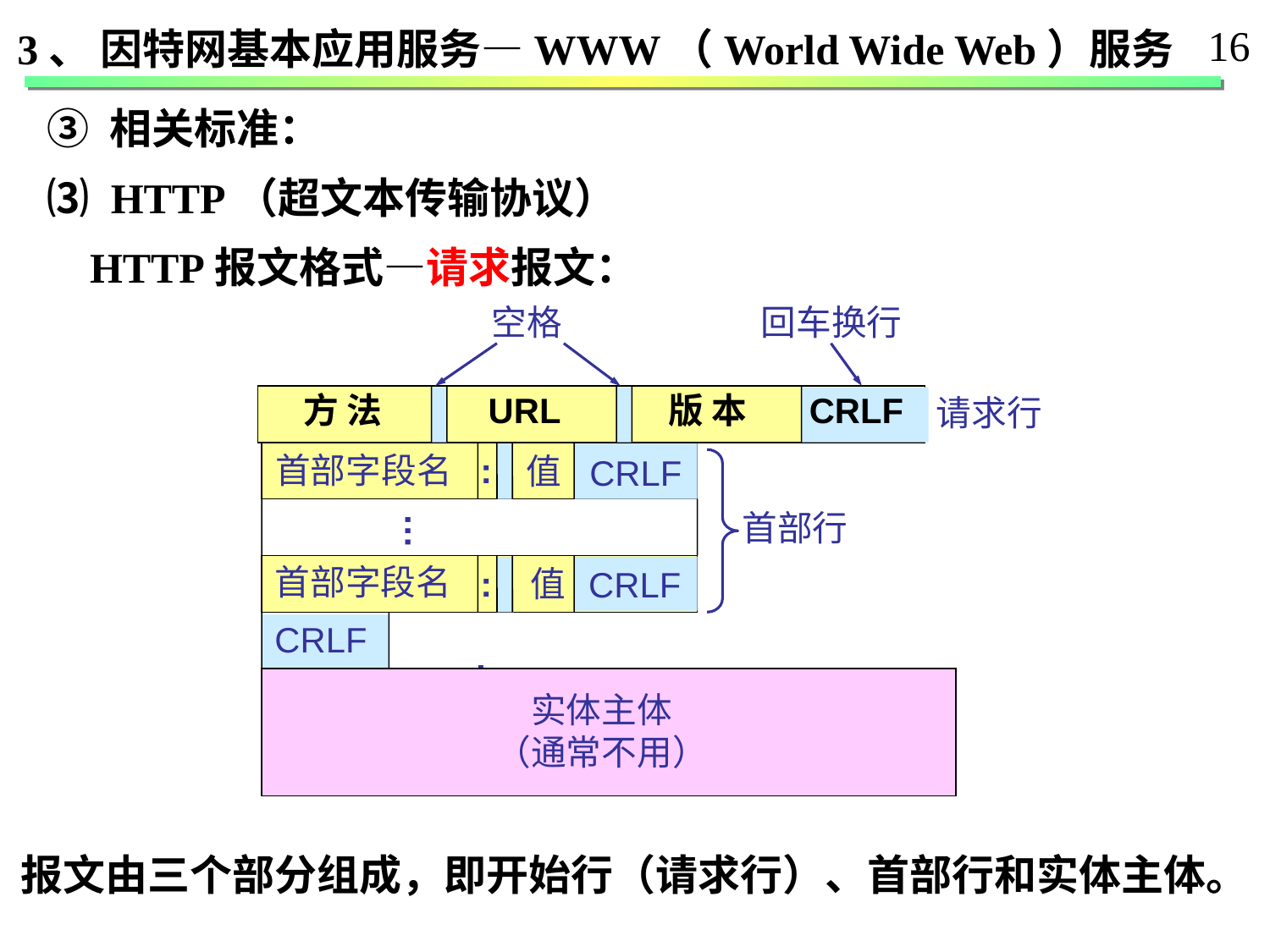

16
3、 因特网基本应用服务—WWW（World Wide Web）服务

③ 相关标准：
⑶  HTTP（超文本传输协议）
    HTTP报文格式—请求报文：
空格
回车换行

方 法
URL
版 本
CRLF
请求行

首部字段名
:

值

CRLF

首部行
…
首部字段名

值

:
CRLF

CRLF

:

实体主体
（通常不用）
报文由三个部分组成，即开始行（请求行）、首部行和实体主体。